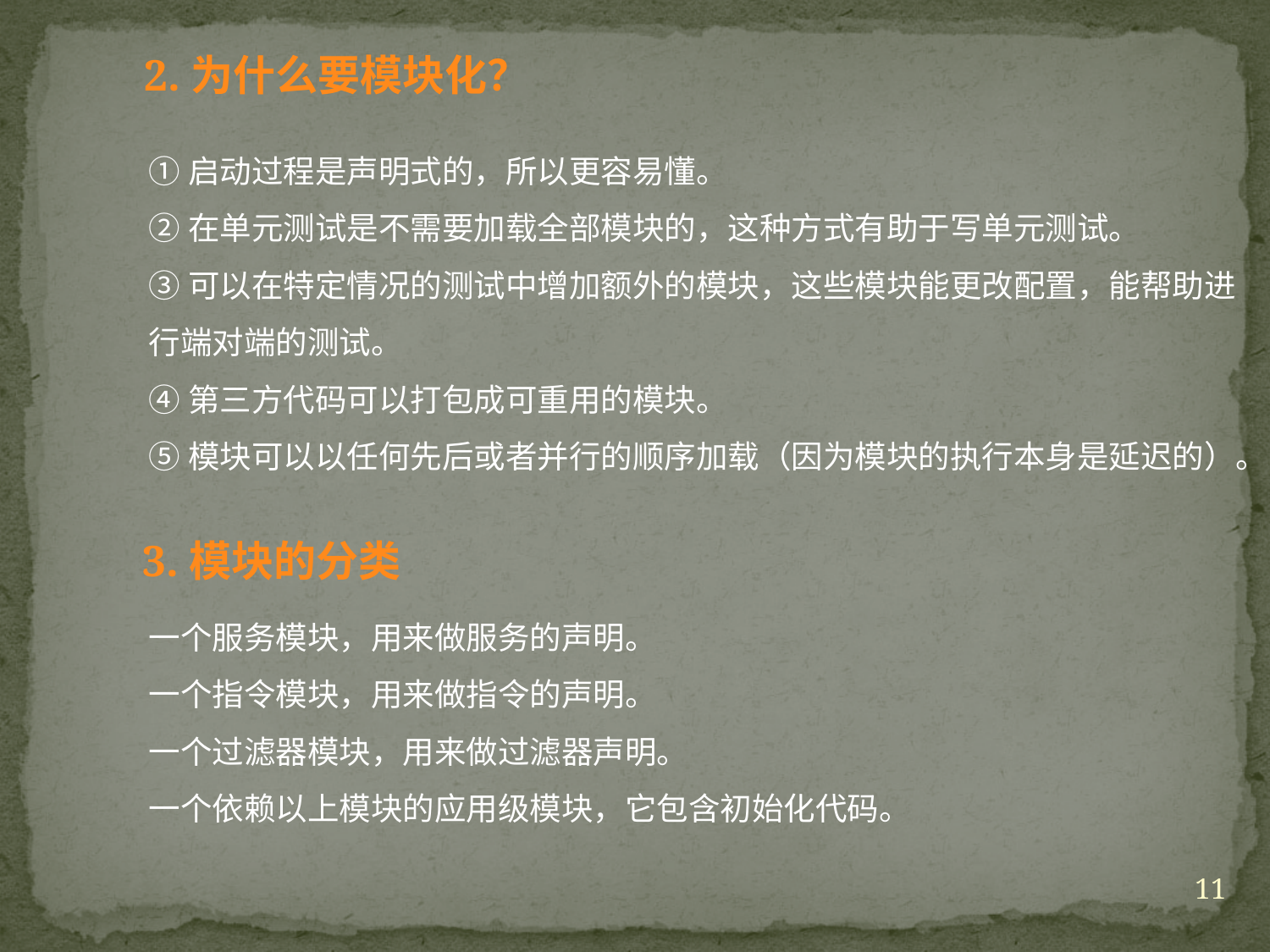

2.为什么要模块化？
①启动过程是声明式的，所以更容易懂。
②在单元测试是不需要加载全部模块的，这种方式有助于写单元测试。
③可以在特定情况的测试中增加额外的模块，这些模块能更改配置，能帮助进行端对端的测试。
④第三方代码可以打包成可重用的模块。
⑤模块可以以任何先后或者并行的顺序加载（因为模块的执行本身是延迟的）。

3.模块的分类
一个服务模块，用来做服务的声明。
一个指令模块，用来做指令的声明。
一个过滤器模块，用来做过滤器声明。
一个依赖以上模块的应用级模块，它包含初始化代码。
11